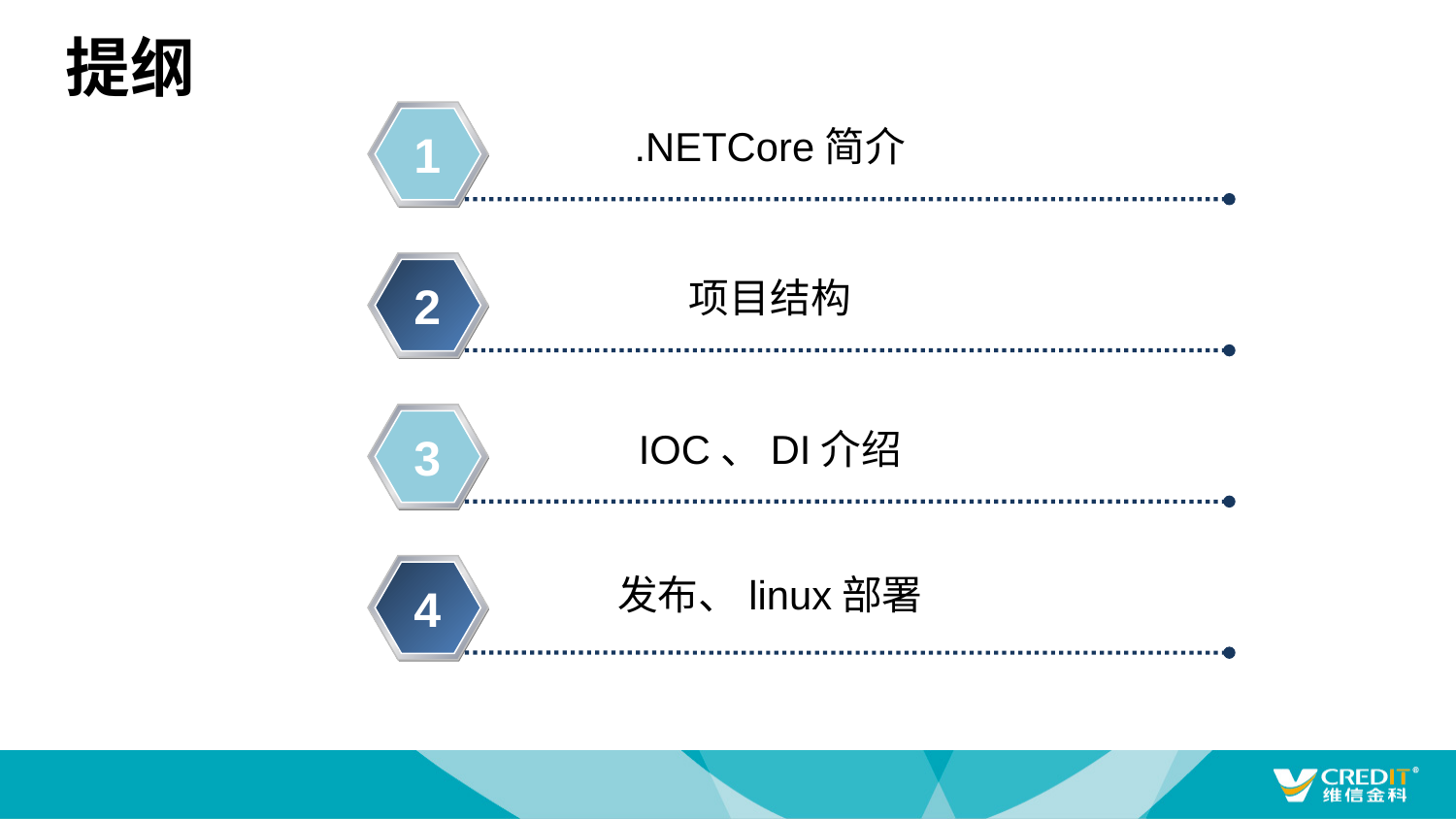

提纲

.NETCore简介
1

项目结构
2

3

IOC、DI介绍

发布、linux部署
4

5